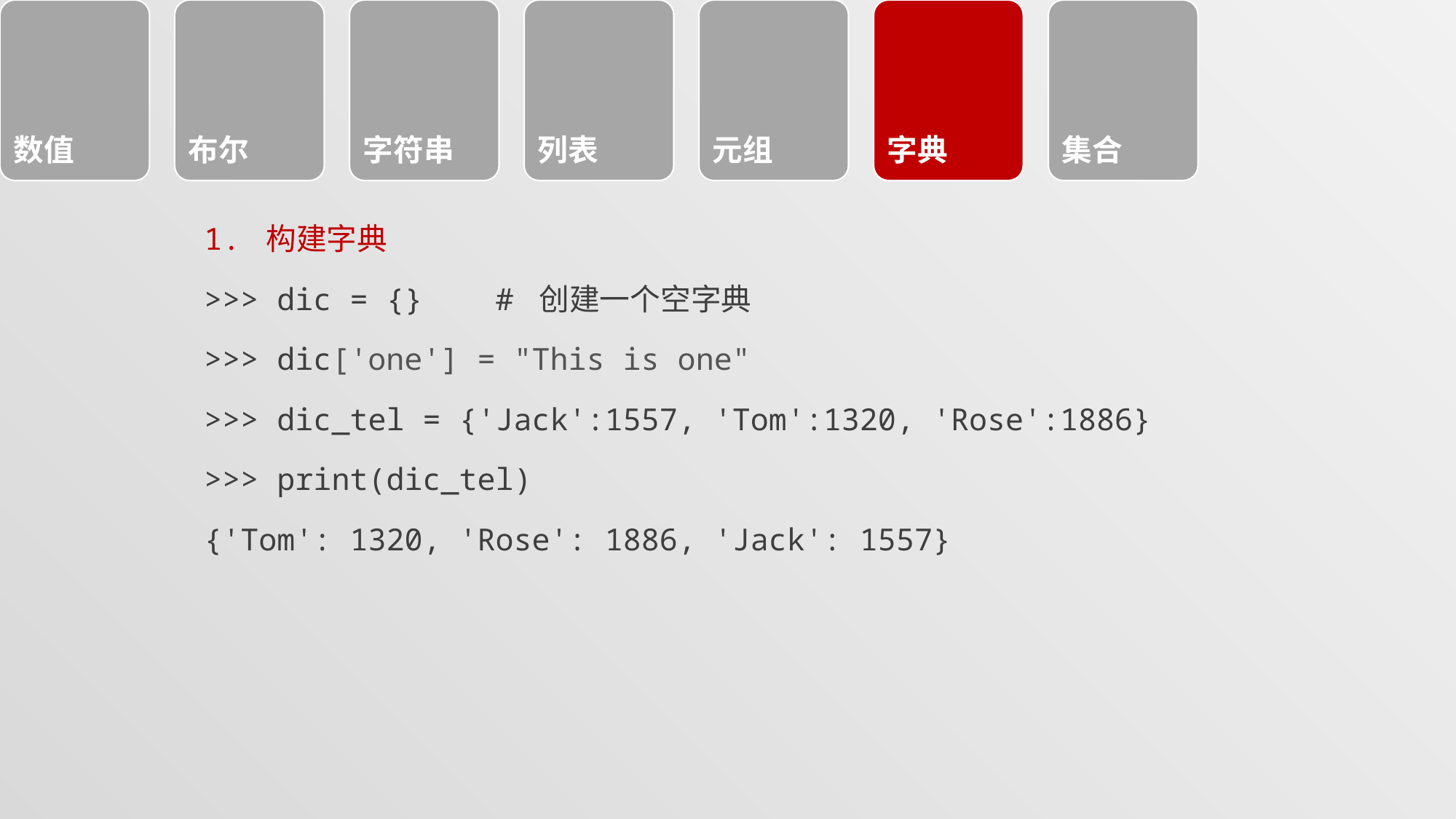

#
1. 构建字典
>>> dic = {}    # 创建一个空字典
>>> dic['one'] = "This is one"
>>> dic_tel = {'Jack':1557, 'Tom':1320, 'Rose':1886}
>>> print(dic_tel)
{'Tom': 1320, 'Rose': 1886, 'Jack': 1557}